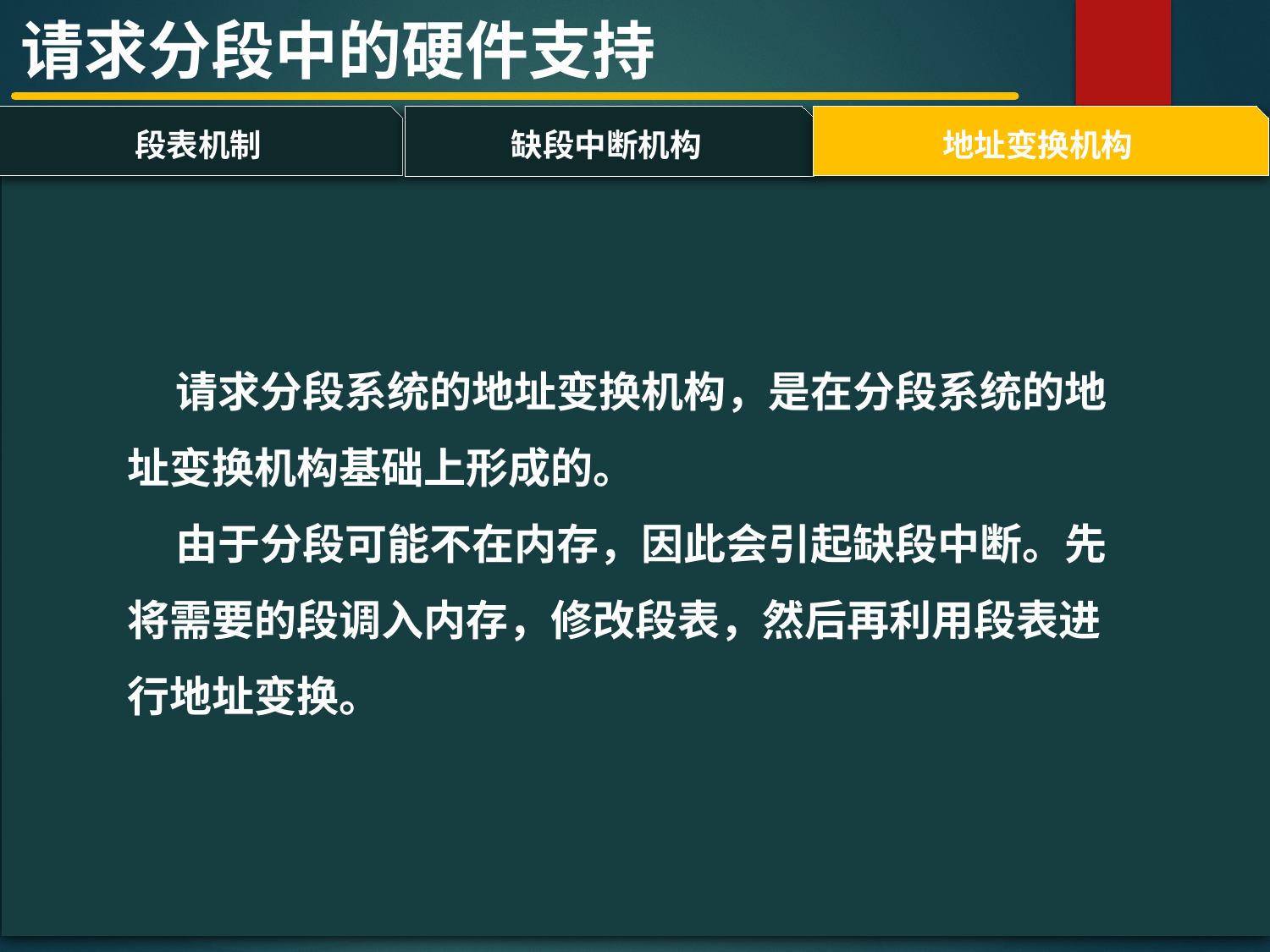

请求分段中的硬件支持
段表机制
地址变换机构
缺段中断机构
#
    请求分段系统的地址变换机构，是在分段系统的地址变换机构基础上形成的。
    由于分段可能不在内存，因此会引起缺段中断。先将需要的段调入内存，修改段表，然后再利用段表进行地址变换。